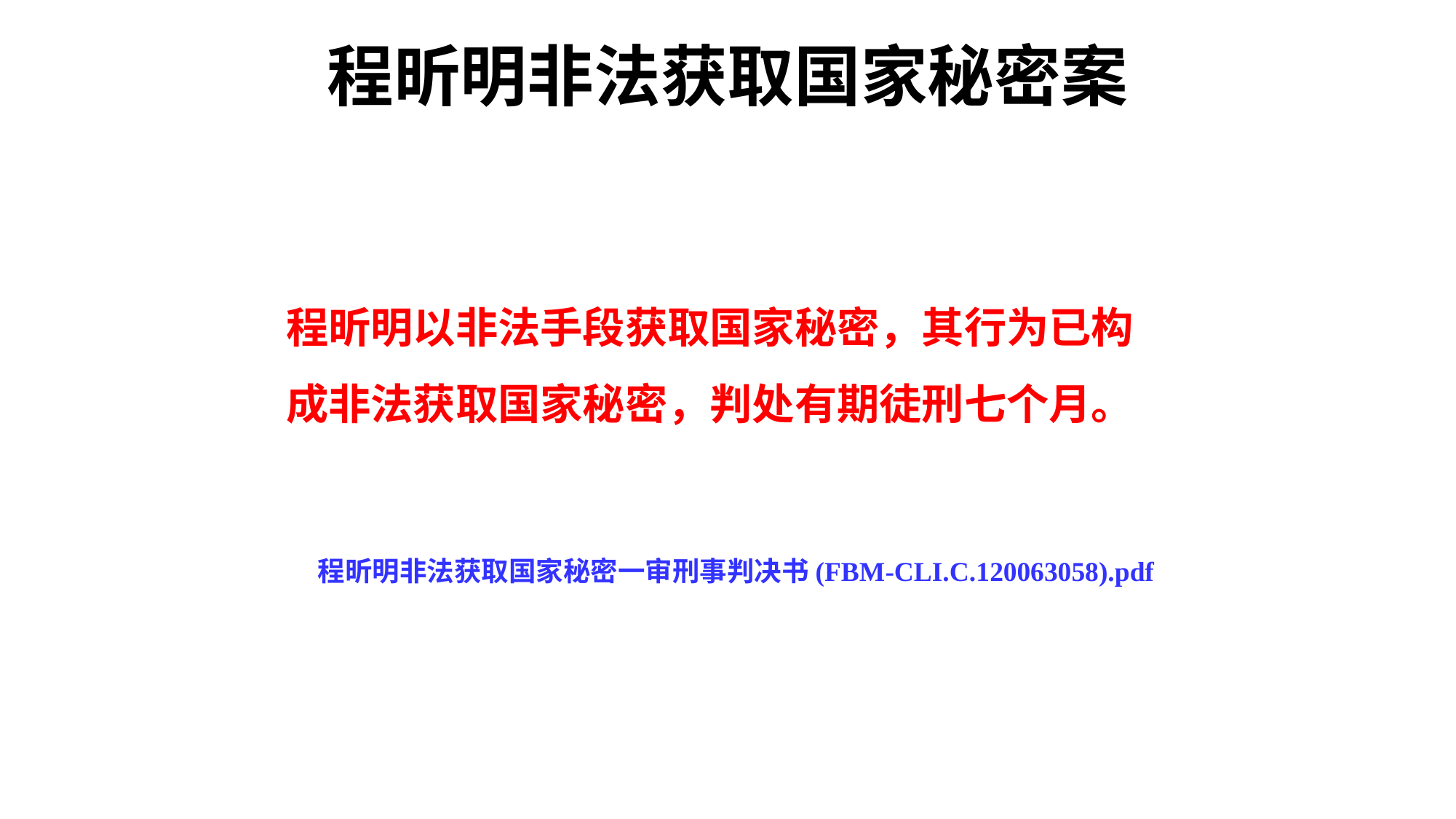

# 程昕明非法获取国家秘密案
程昕明以非法手段获取国家秘密，其行为已构成非法获取国家秘密，判处有期徒刑七个月。
程昕明非法获取国家秘密一审刑事判决书(FBM-CLI.C.120063058).pdf